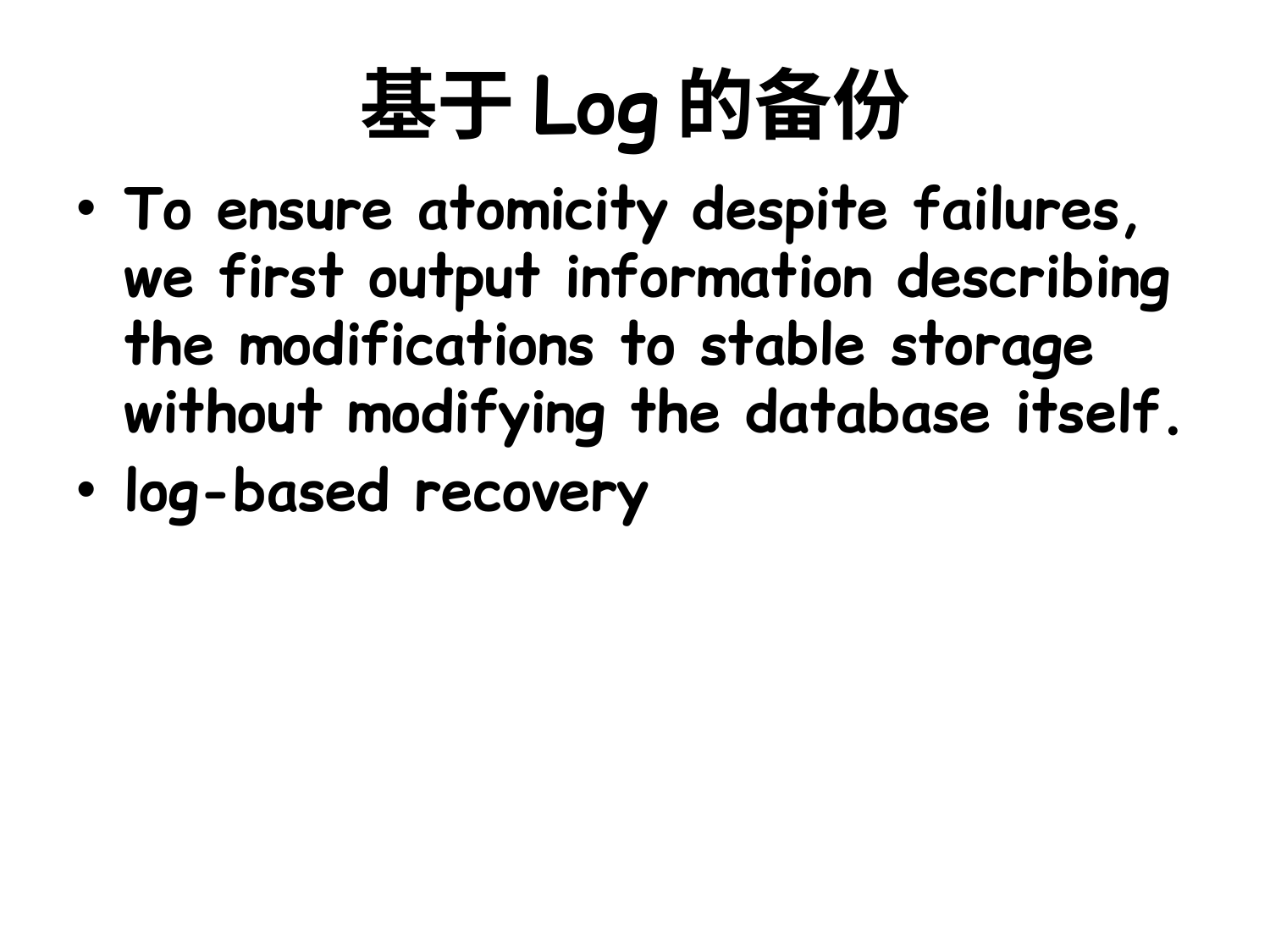

# 基于Log的备份
To ensure atomicity despite failures, we first output information describing the modifications to stable storage without modifying the database itself.
log-based recovery